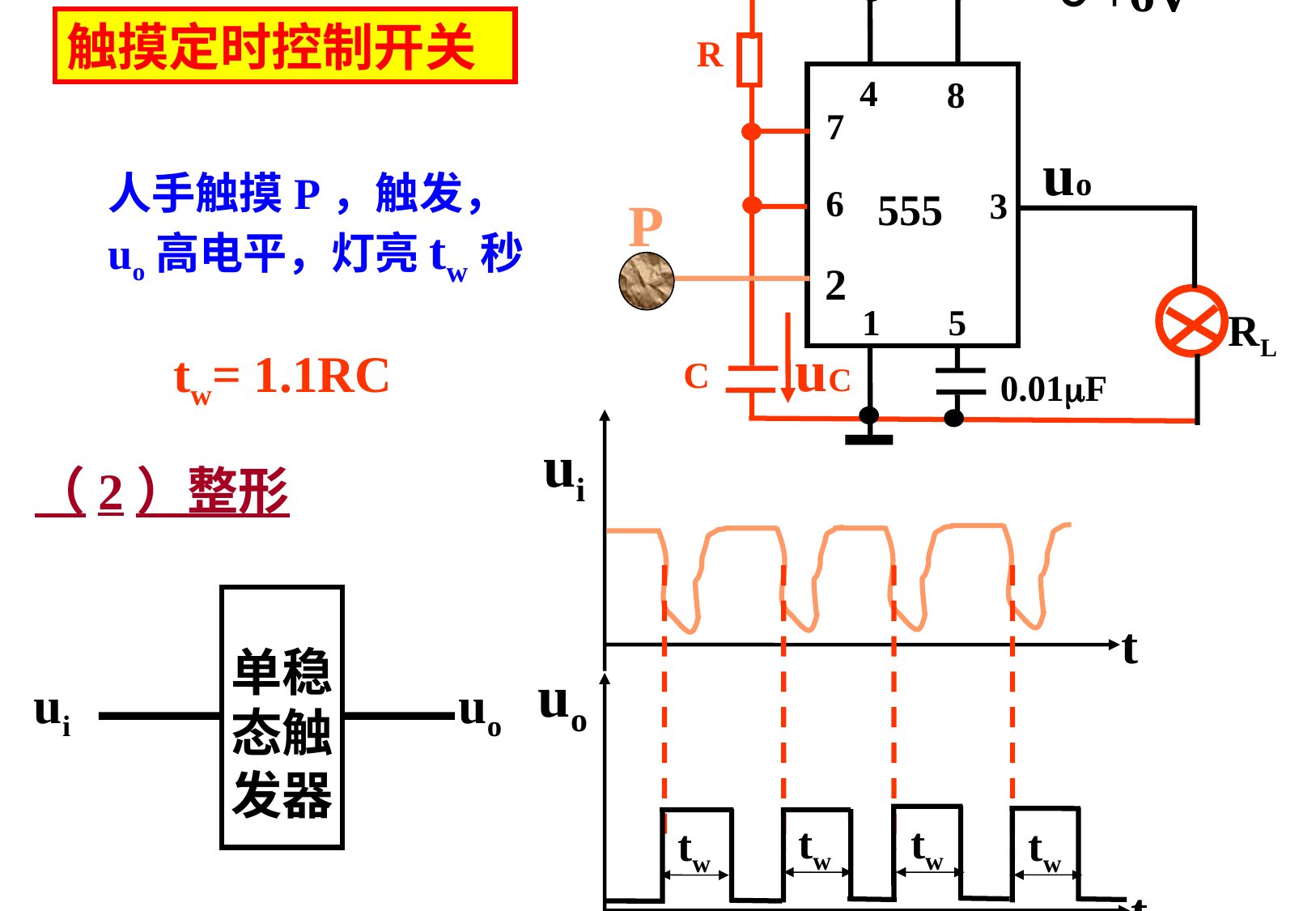

+6V

R

4
8
7
6
3
2
1
5

uo
555
P

uC
C

0.01μF

RL
触摸定时控制开关
人手触摸P，触发，uo高电平，灯亮tw秒
tw= 1.1RC
ui

t

（2）整形

单稳态触发器

uo
ui
uo

t

tw

tw

tw
tw